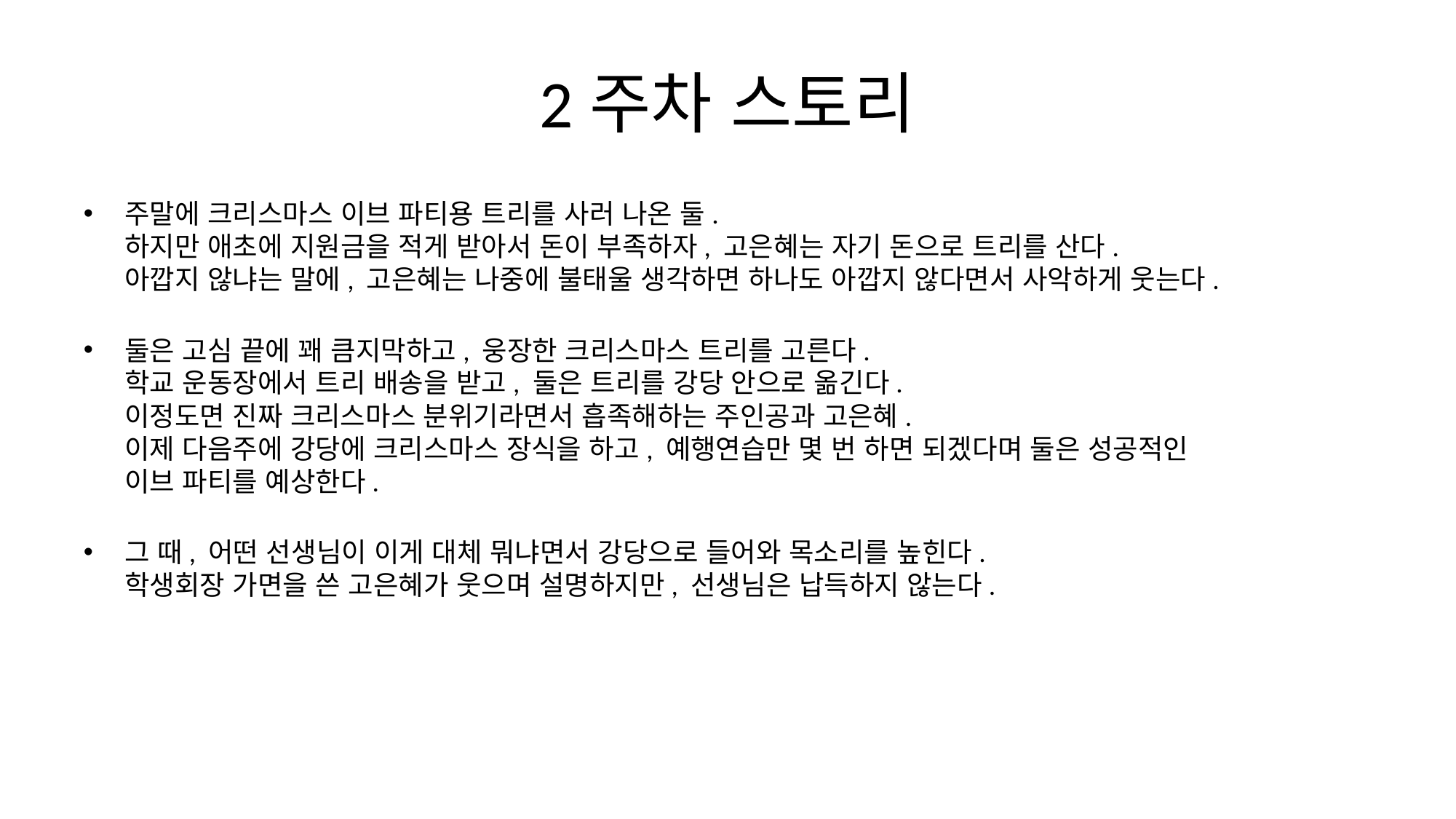

# 2주차 스토리
주말에 크리스마스 이브 파티용 트리를 사러 나온 둘.
하지만 애초에 지원금을 적게 받아서 돈이 부족하자, 고은혜는 자기 돈으로 트리를 산다.
아깝지 않냐는 말에, 고은혜는 나중에 불태울 생각하면 하나도 아깝지 않다면서 사악하게 웃는다.
둘은 고심 끝에 꽤 큼지막하고, 웅장한 크리스마스 트리를 고른다.
학교 운동장에서 트리 배송을 받고, 둘은 트리를 강당 안으로 옮긴다.
이정도면 진짜 크리스마스 분위기라면서 흡족해하는 주인공과 고은혜.
이제 다음주에 강당에 크리스마스 장식을 하고, 예행연습만 몇 번 하면 되겠다며 둘은 성공적인
이브 파티를 예상한다.
그 때, 어떤 선생님이 이게 대체 뭐냐면서 강당으로 들어와 목소리를 높힌다.
학생회장 가면을 쓴 고은혜가 웃으며 설명하지만, 선생님은 납득하지 않는다.